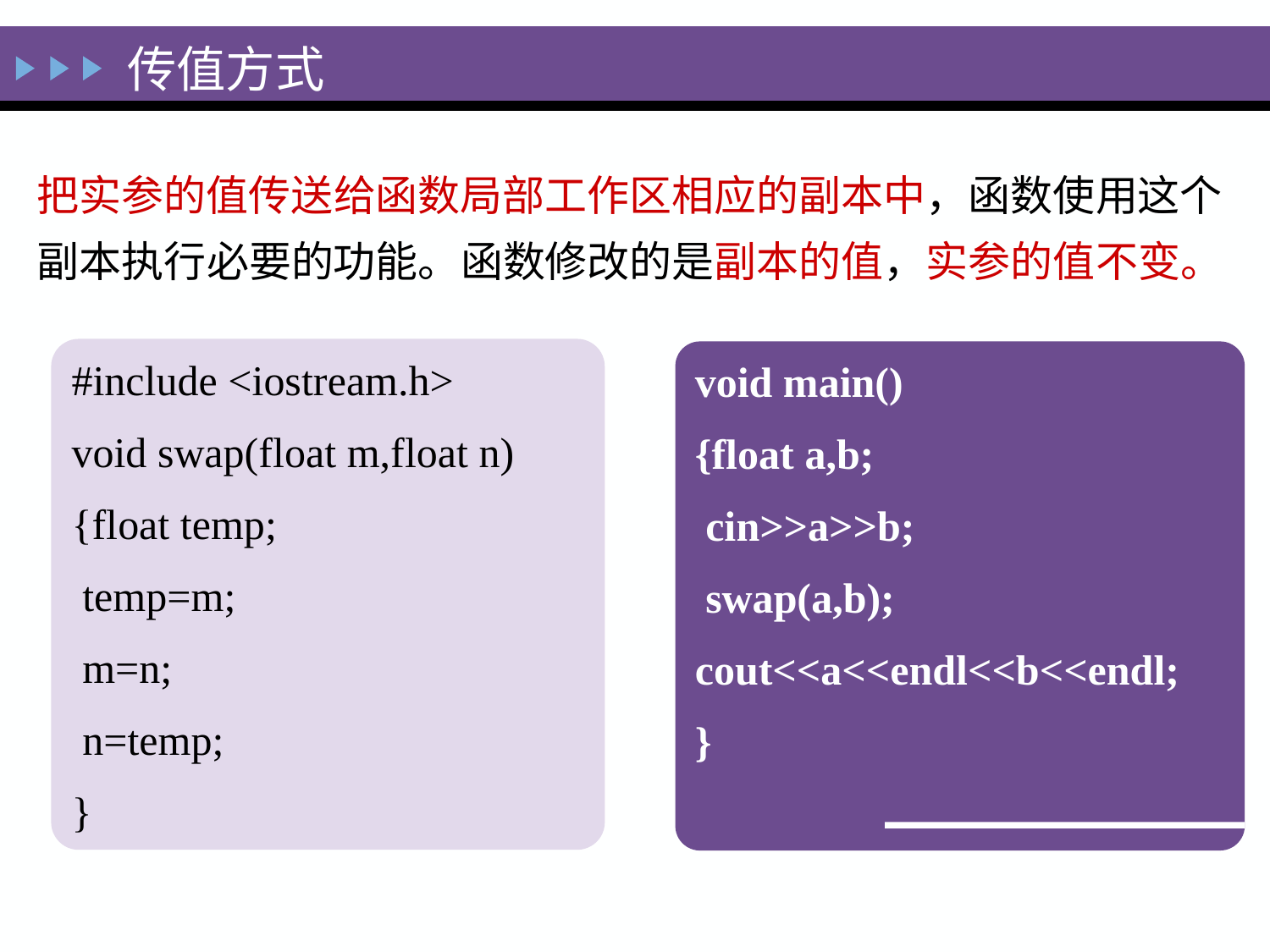

传值方式
把实参的值传送给函数局部工作区相应的副本中，函数使用这个副本执行必要的功能。函数修改的是副本的值，实参的值不变。
#include <iostream.h>
void swap(float m,float n)
{float temp;
 temp=m;
 m=n;
 n=temp;
}
void main()
{float a,b;
 cin>>a>>b;
 swap(a,b);
cout<<a<<endl<<b<<endl;
}